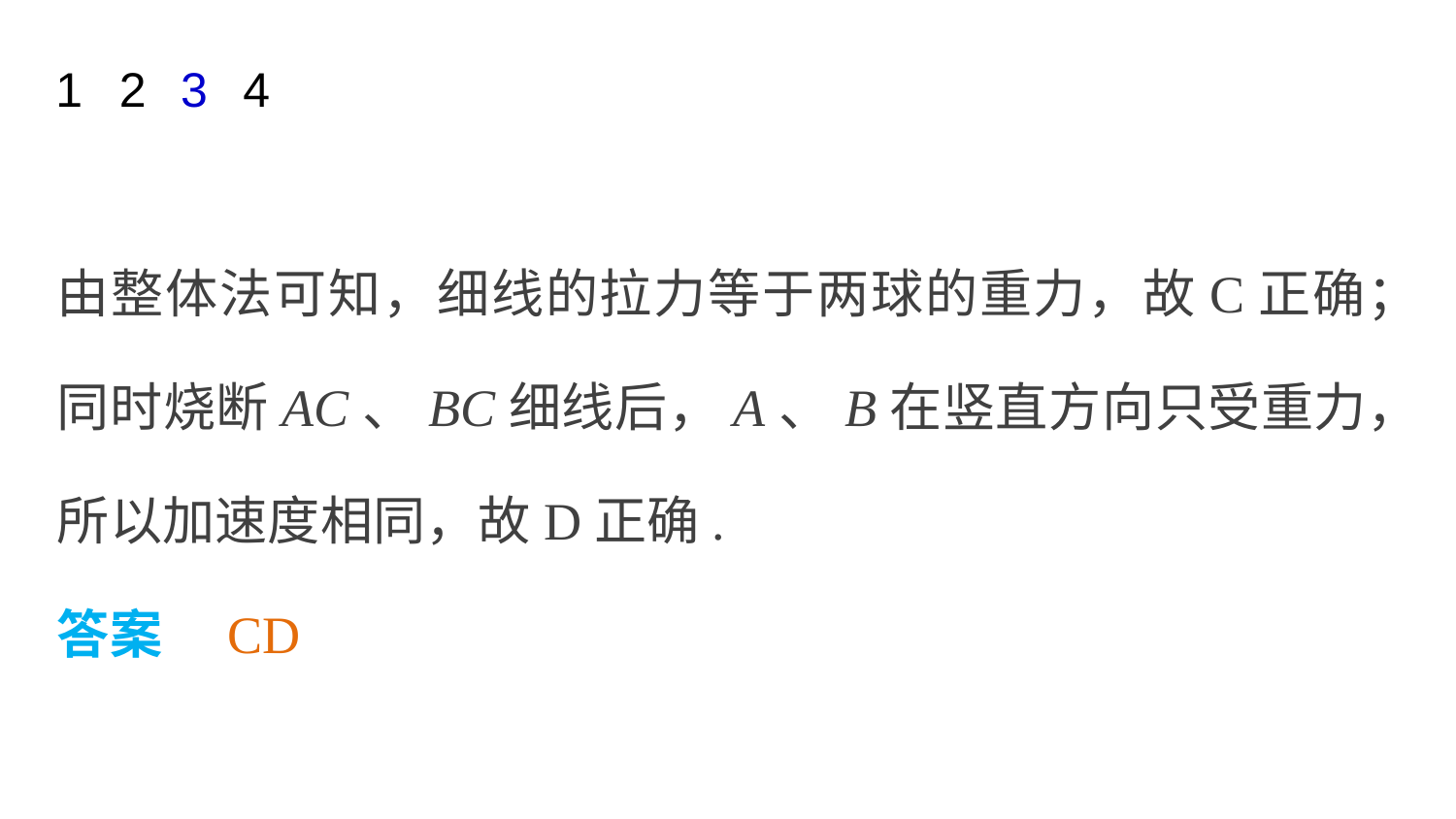

1
2
3
4
由整体法可知，细线的拉力等于两球的重力，故C正确；
同时烧断AC、BC细线后，A、B在竖直方向只受重力，所以加速度相同，故D正确.
答案　CD